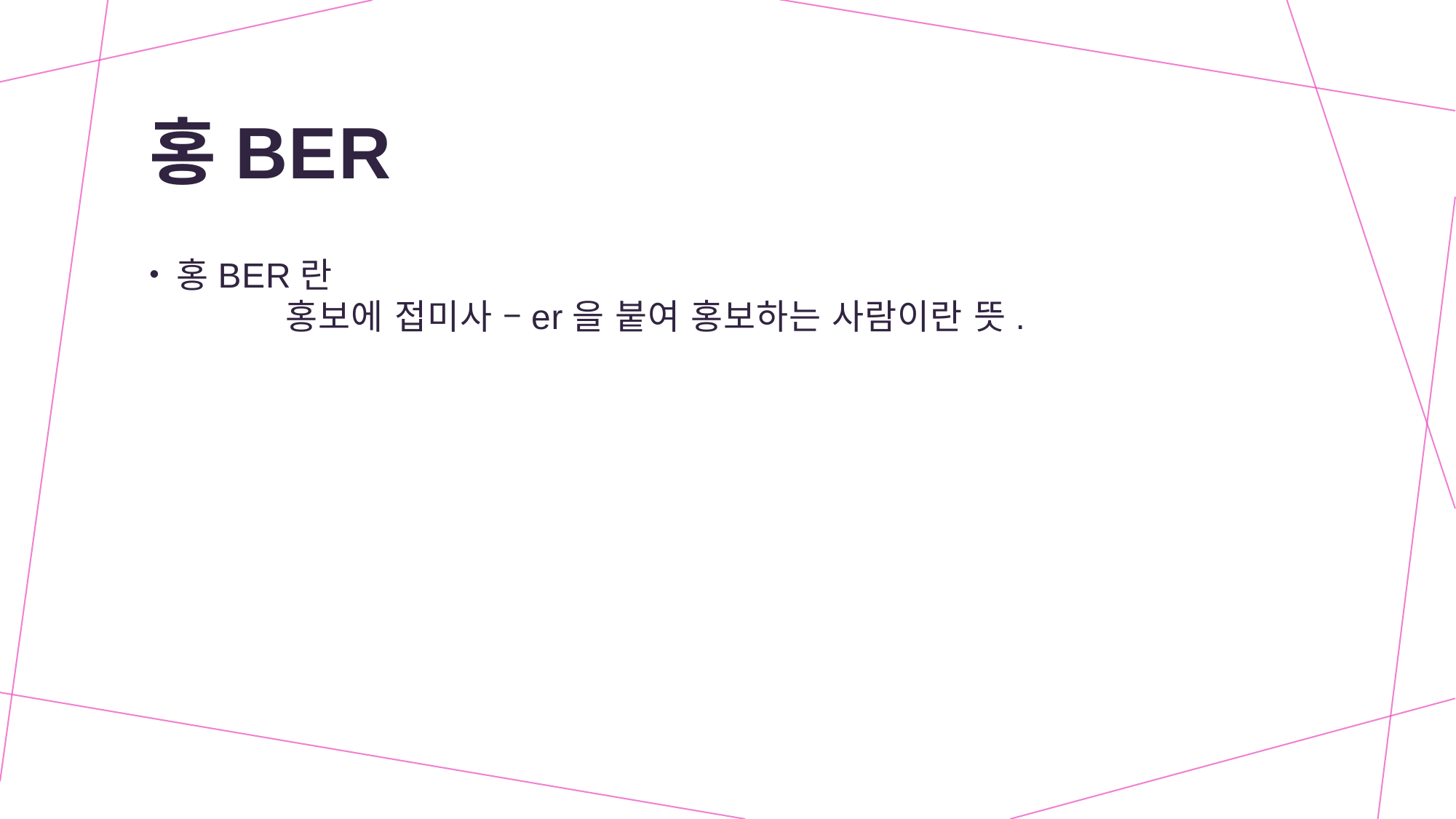

# 홍BER
홍BER란                                             						홍보에 접미사 –er을 붙여 홍보하는 사람이란 뜻.